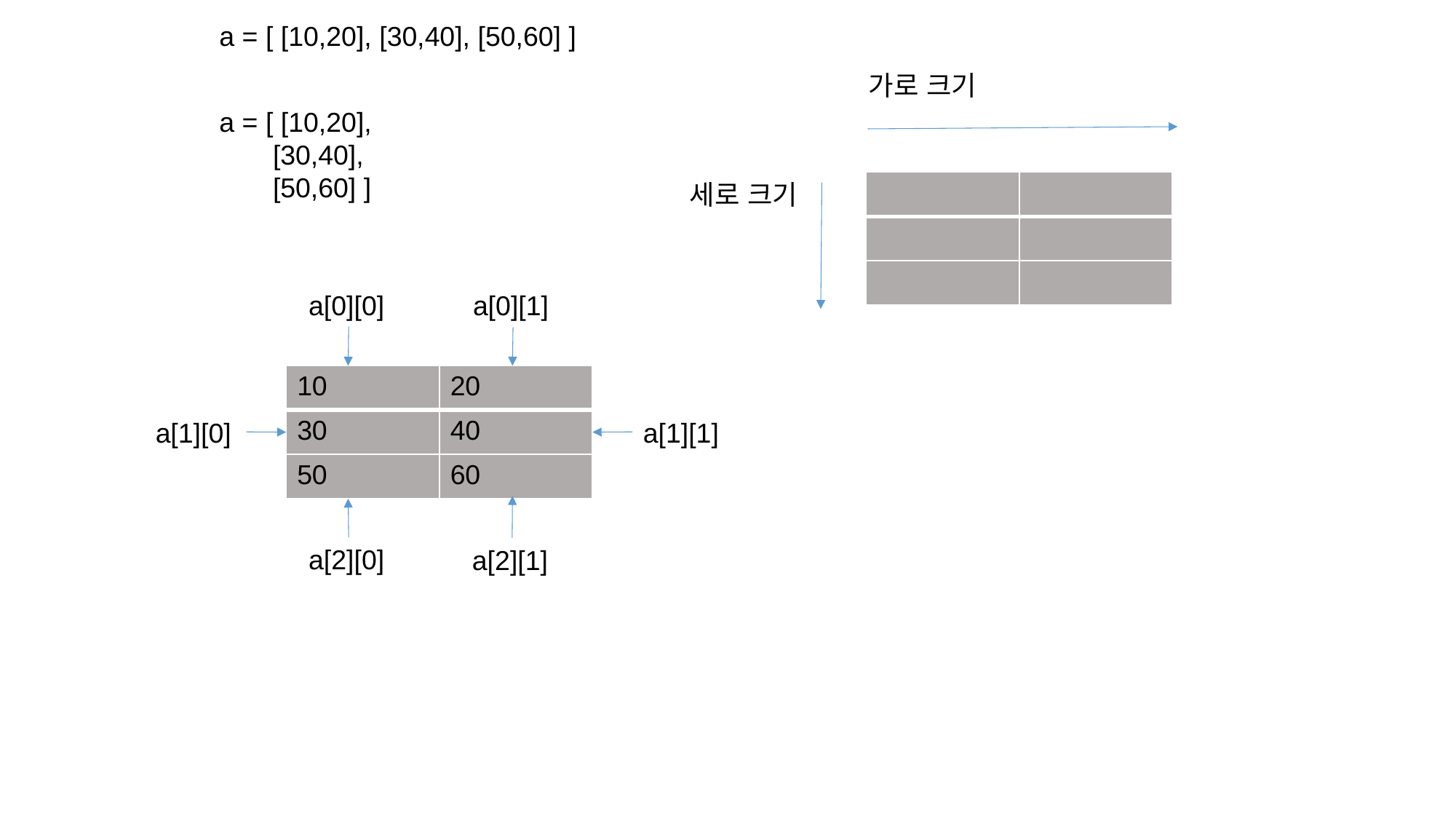

a = [ [10,20], [30,40], [50,60] ]
가로 크기
a = [ [10,20],
       [30,40],
       [50,60] ]
세로 크기
|  |  |
| --- | --- |
|  |  |
|  |  |
a[0][0]
a[0][1]
| 10 | 20 |
| --- | --- |
| 30 | 40 |
| 50 | 60 |
a[1][0]
a[1][1]
a[2][0]
a[2][1]